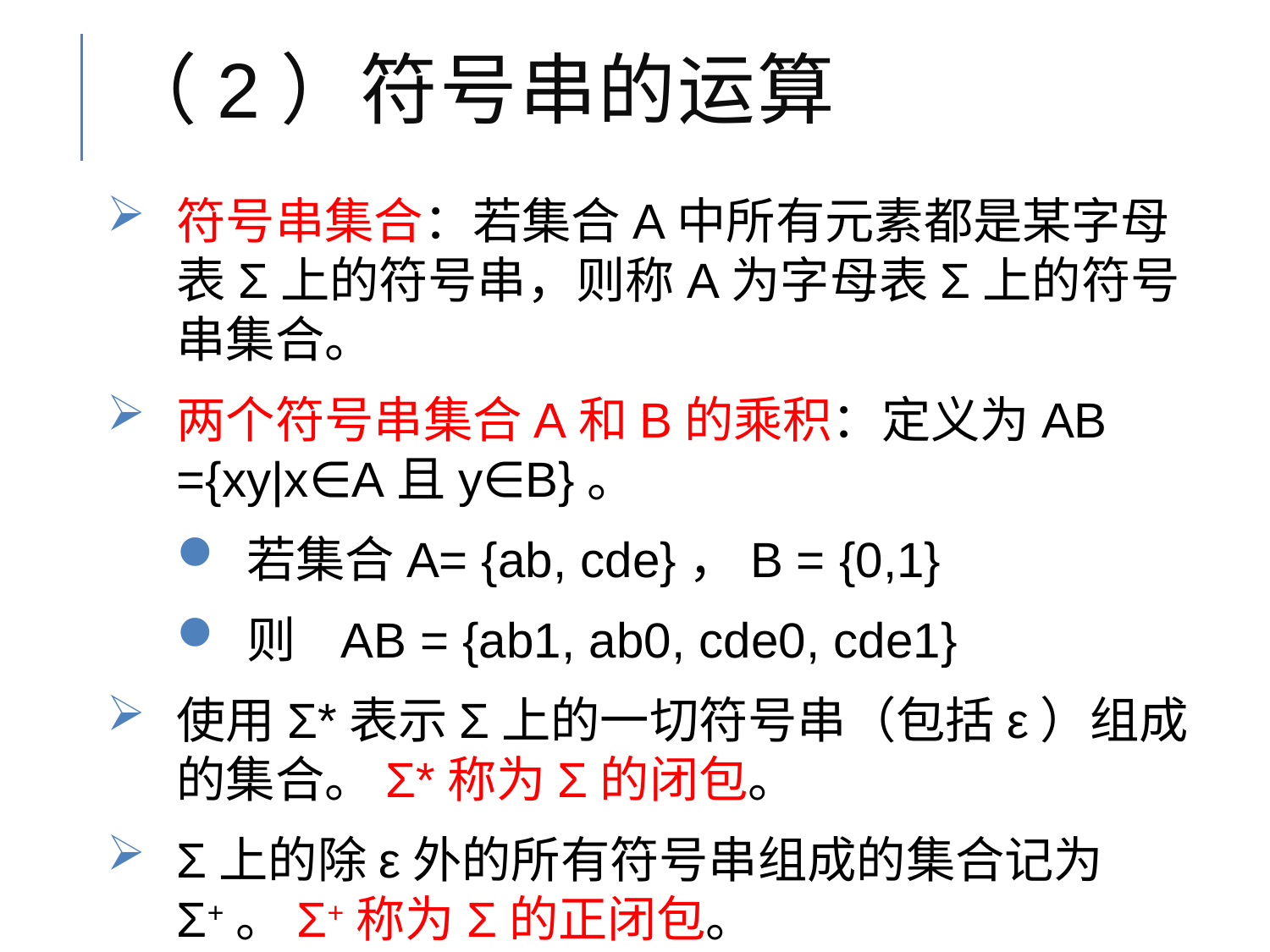

# （2）符号串的运算
符号串集合：若集合A中所有元素都是某字母表Σ上的符号串，则称A为字母表Σ上的符号串集合。
两个符号串集合A和B的乘积：定义为AB ={xy|x∈A且y∈B}。
若集合A= {ab, cde}，B = {0,1}
则   AB = {ab1, ab0, cde0, cde1}
使用Σ*表示Σ上的一切符号串（包括ε）组成的集合。Σ*称为Σ的闭包。
Σ上的除ε外的所有符号串组成的集合记为Σ+。Σ+称为Σ的正闭包。
18